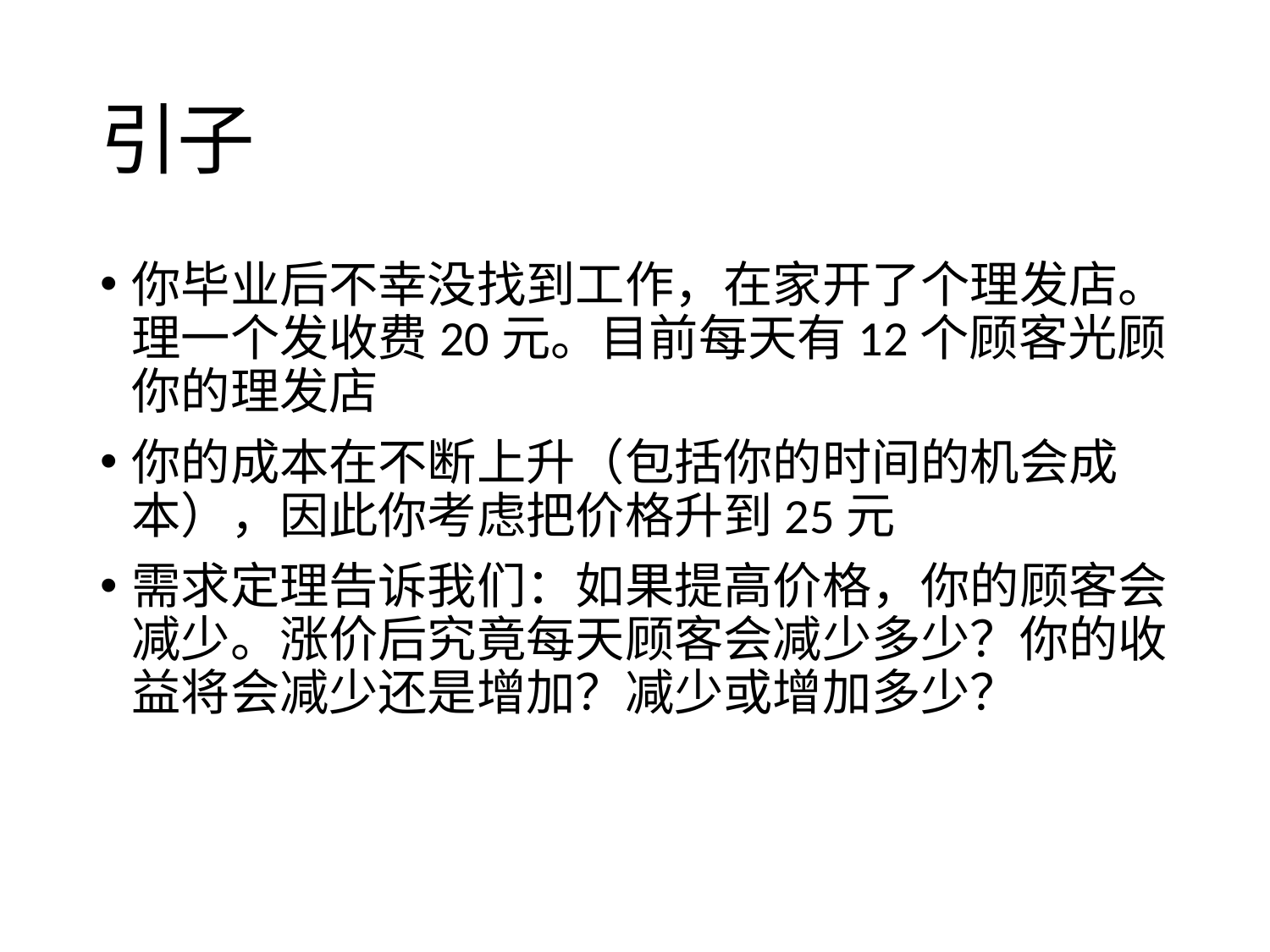

# 引子
你毕业后不幸没找到工作，在家开了个理发店。理一个发收费20元。目前每天有12个顾客光顾你的理发店
你的成本在不断上升（包括你的时间的机会成本），因此你考虑把价格升到25元
需求定理告诉我们：如果提高价格，你的顾客会减少。涨价后究竟每天顾客会减少多少？你的收益将会减少还是增加？减少或增加多少？